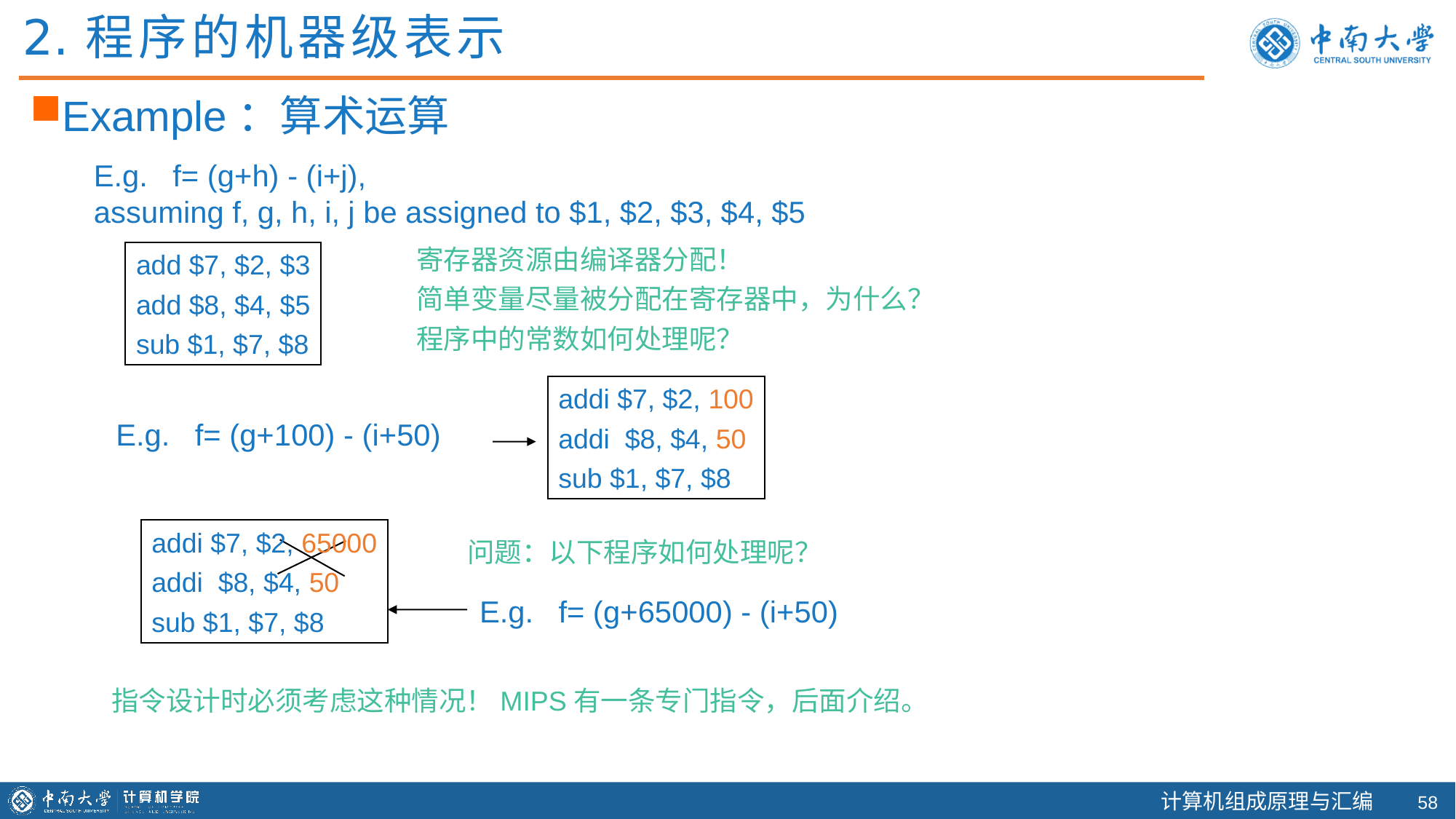

2.程序的机器级表示
Example：算术运算
E.g.   f= (g+h) - (i+j),
assuming f, g, h, i, j be assigned to $1, $2, $3, $4, $5
寄存器资源由编译器分配！
简单变量尽量被分配在寄存器中，为什么？
程序中的常数如何处理呢？
add $7, $2, $3
add $8, $4, $5
sub $1, $7, $8
addi $7, $2, 100
addi  $8, $4, 50
sub $1, $7, $8

E.g.   f= (g+100) - (i+50)
addi $7, $2, 65000
addi  $8, $4, 50
sub $1, $7, $8

问题：以下程序如何处理呢？

E.g.   f= (g+65000) - (i+50)
指令设计时必须考虑这种情况！MIPS有一条专门指令，后面介绍。
58